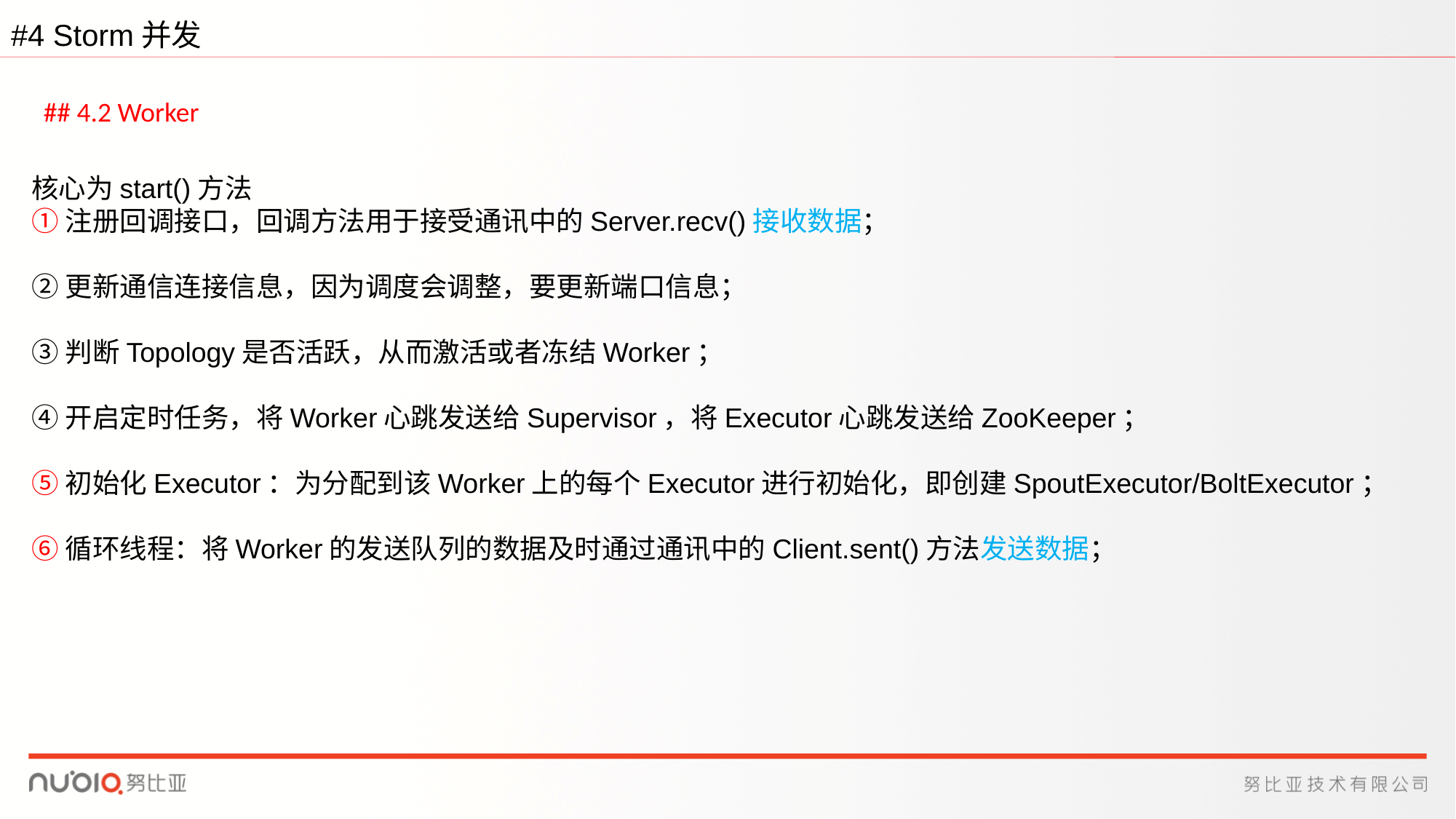

#4 Storm并发

## 4.2 Worker
核心为start()方法
①注册回调接口，回调方法用于接受通讯中的Server.recv()接收数据；

②更新通信连接信息，因为调度会调整，要更新端口信息；

③判断Topology是否活跃，从而激活或者冻结Worker；

④开启定时任务，将Worker心跳发送给Supervisor，将Executor心跳发送给ZooKeeper；

⑤初始化Executor：为分配到该Worker上的每个Executor进行初始化，即创建SpoutExecutor/BoltExecutor；

⑥循环线程：将Worker的发送队列的数据及时通过通讯中的Client.sent()方法发送数据；